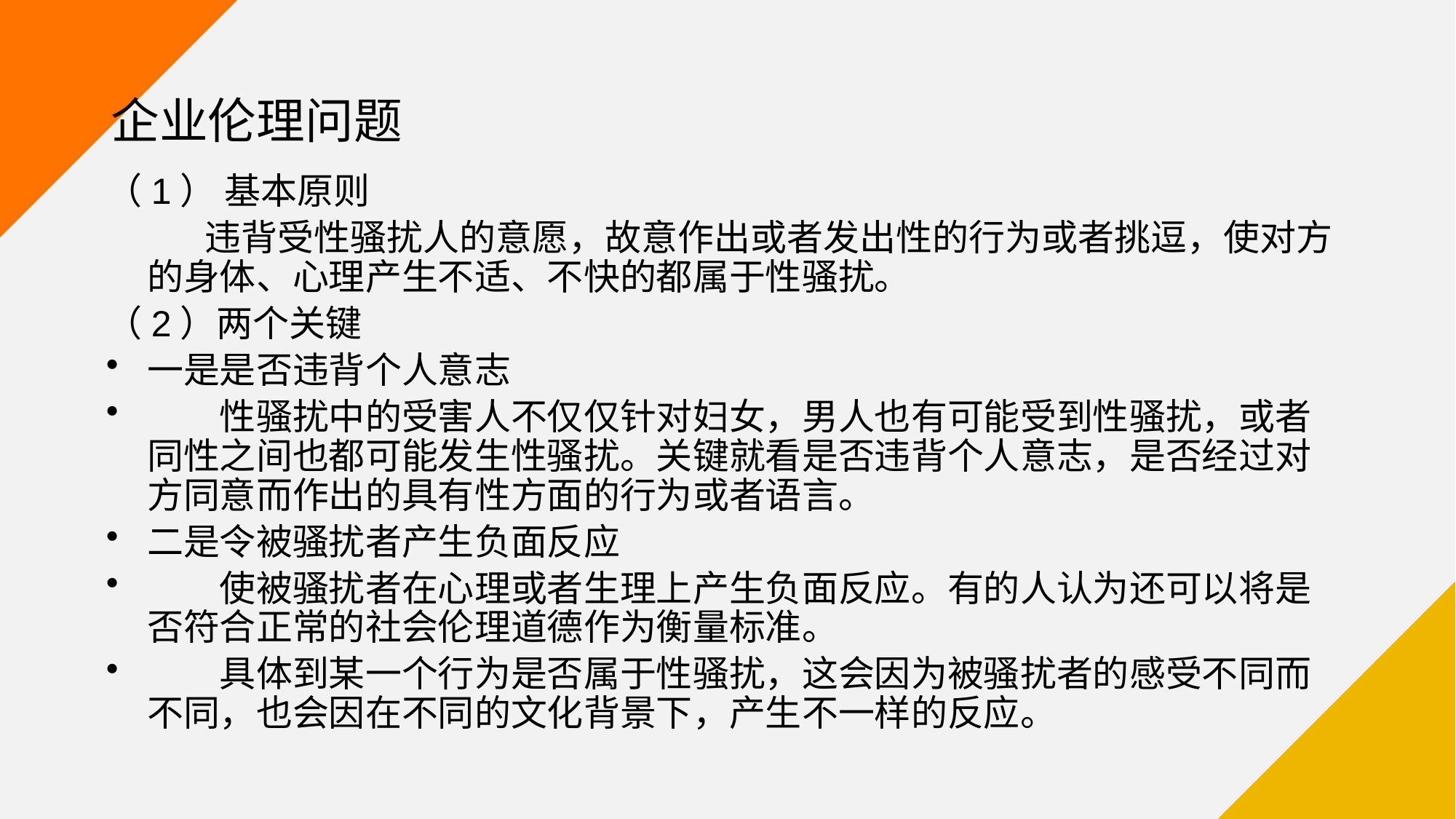

# 企业伦理问题
（1） 基本原则
           违背受性骚扰人的意愿，故意作出或者发出性的行为或者挑逗，使对方的身体、心理产生不适、不快的都属于性骚扰。
（2）两个关键
一是是否违背个人意志
　　性骚扰中的受害人不仅仅针对妇女，男人也有可能受到性骚扰，或者同性之间也都可能发生性骚扰。关键就看是否违背个人意志，是否经过对方同意而作出的具有性方面的行为或者语言。
二是令被骚扰者产生负面反应
　　使被骚扰者在心理或者生理上产生负面反应。有的人认为还可以将是否符合正常的社会伦理道德作为衡量标准。
　　具体到某一个行为是否属于性骚扰，这会因为被骚扰者的感受不同而不同，也会因在不同的文化背景下，产生不一样的反应。